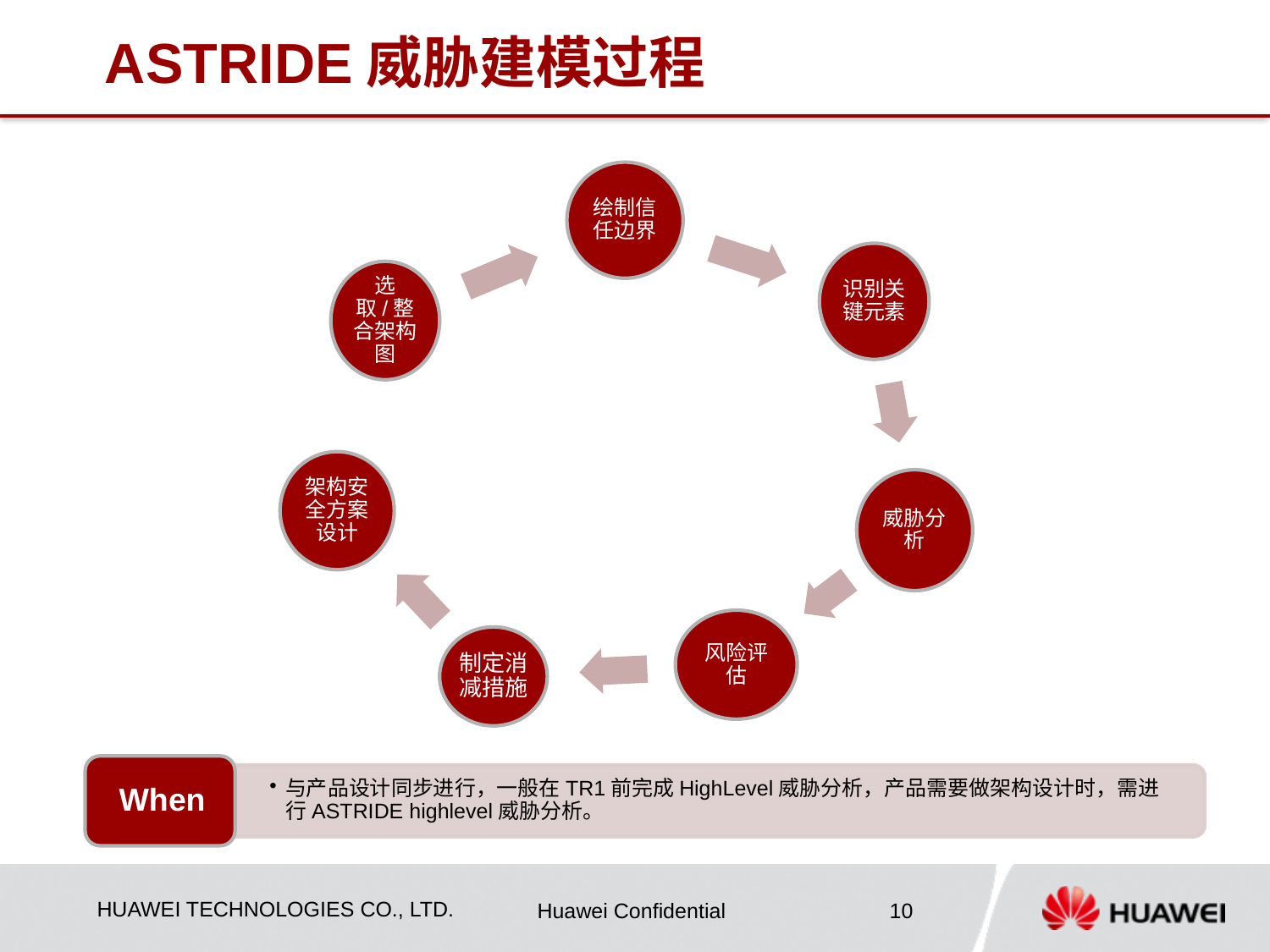

# ASTRIDE威胁建模过程
绘制信任边界

识别关键元素

威胁分析

风险评估

制定消减措施

架构安全方案设计

选取/整合架构图

与产品设计同步进行，一般在TR1前完成HighLevel威胁分析，产品需要做架构设计时，需进行ASTRIDE highlevel威胁分析。
When